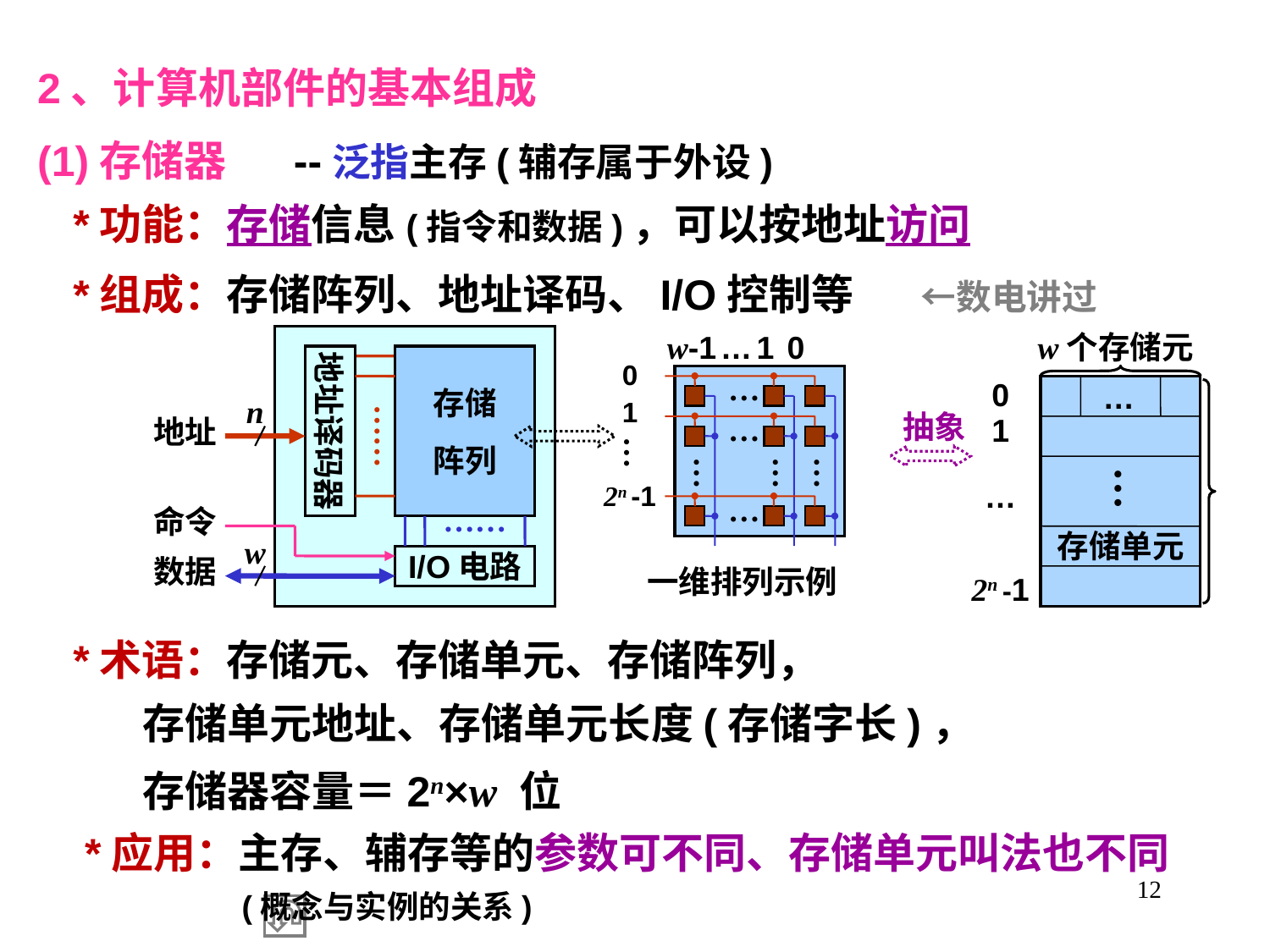

2、计算机部件的基本组成
(1)存储器      --泛指主存(辅存属于外设)
   *功能：存储信息(指令和数据)，可以按地址访问
   *组成：存储阵列、地址译码、I/O控制等       ←数电讲过

地址译码器
存储
阵列

……
n
地址

命令
……

w
I/O电路

数据

w-1 … 1  0
0
1

2n -1

…

…

…

…
…
…

…

一维排列示例

w个存储元
0
1
…

2n -1

…

…

存储单元

抽象

   *术语：存储元、存储单元、存储阵列，
          存储单元地址、存储单元长度(存储字长)，
          存储器容量＝2n×w 位
    *应用：主存、辅存等的参数可不同、存储单元叫法也不同
                       (概念与实例的关系)
12